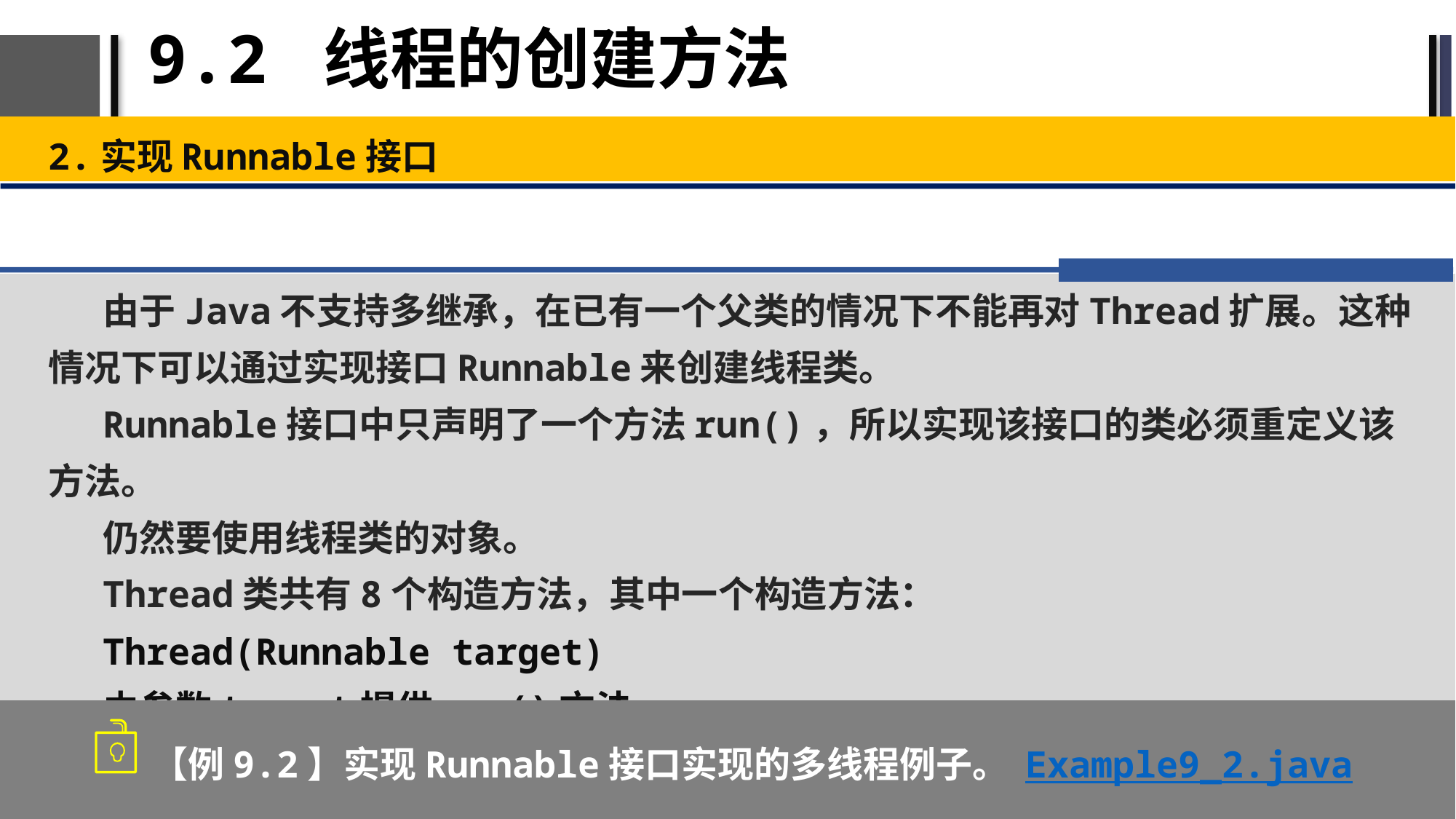

# 9.2 线程的创建方法

2.实现Runnable接口

由于Java不支持多继承，在已有一个父类的情况下不能再对Thread扩展。这种情况下可以通过实现接口Runnable来创建线程类。
Runnable接口中只声明了一个方法run()，所以实现该接口的类必须重定义该方法。
仍然要使用线程类的对象。
Thread类共有8个构造方法，其中一个构造方法：
Thread(Runnable target)
由参数target提供run()方法。

【例9.2】实现Runnable接口实现的多线程例子。 Example9_2.java